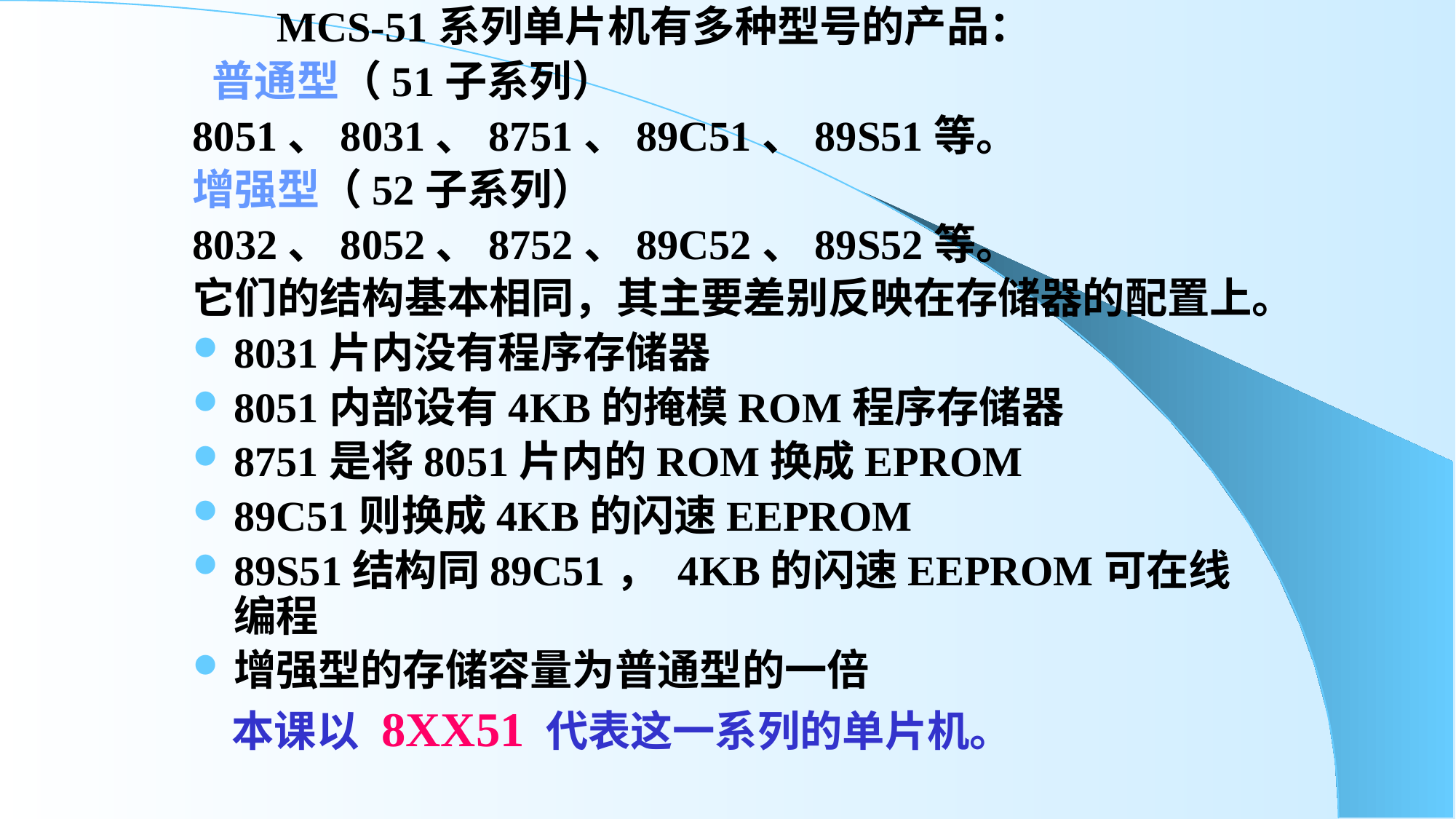

MCS-51系列单片机有多种型号的产品：
 普通型（51子系列）
8051、8031、8751、89C51、89S51等。
增强型（52子系列）
8032、8052、8752、89C52、89S52等。
它们的结构基本相同，其主要差别反映在存储器的配置上。
8031片内没有程序存储器
8051内部设有4KB的掩模ROM程序存储器
8751是将8051片内的ROM换成EPROM
89C51则换成4KB的闪速EEPROM
89S51结构同89C51， 4KB的闪速EEPROM可在线编程
增强型的存储容量为普通型的一倍
   本课以 8XX51 代表这一系列的单片机。